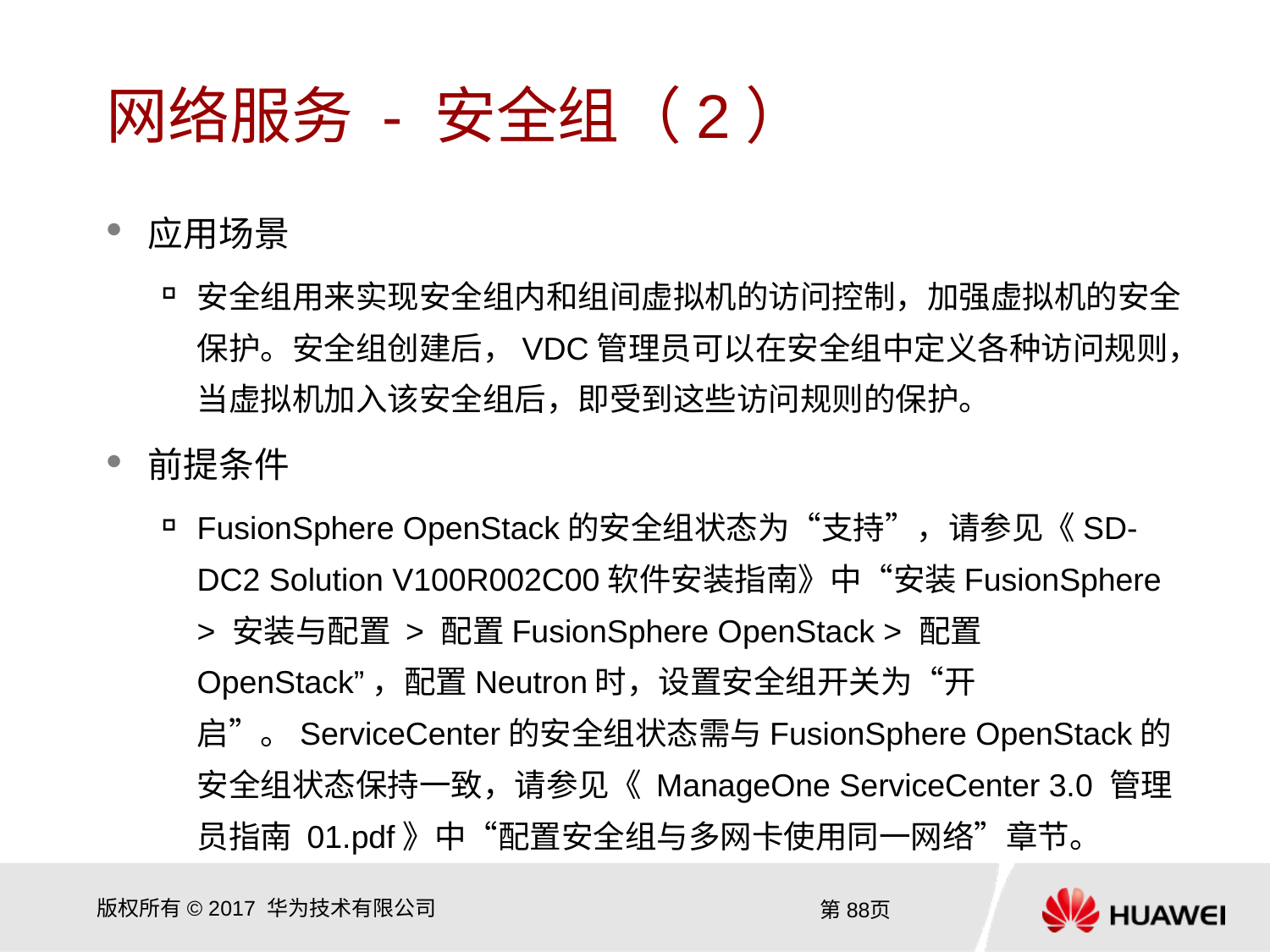

# 网络服务 - 安全组（2）
应用场景
安全组用来实现安全组内和组间虚拟机的访问控制，加强虚拟机的安全保护。安全组创建后，VDC管理员可以在安全组中定义各种访问规则，当虚拟机加入该安全组后，即受到这些访问规则的保护。
前提条件
FusionSphere OpenStack的安全组状态为“支持”，请参见《SD-DC2 Solution V100R002C00软件安装指南》中“安装FusionSphere > 安装与配置 > 配置FusionSphere OpenStack > 配置OpenStack”，配置Neutron时，设置安全组开关为“开启”。ServiceCenter的安全组状态需与FusionSphere OpenStack的安全组状态保持一致，请参见《 ManageOne ServiceCenter 3.0 管理员指南 01.pdf》中“配置安全组与多网卡使用同一网络”章节。